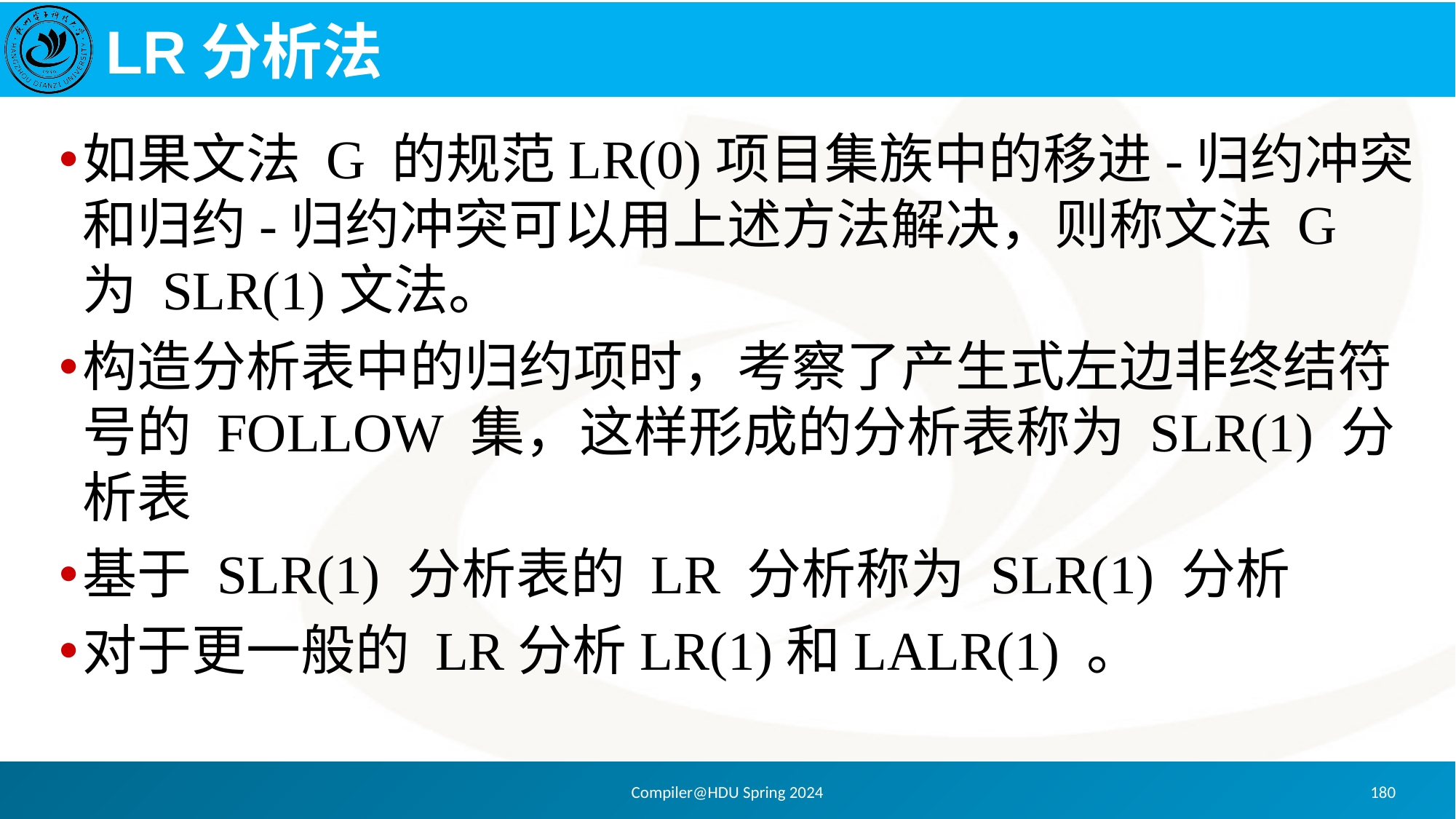

# LR分析法
如果文法 G 的规范LR(0)项目集族中的移进-归约冲突和归约-归约冲突可以用上述方法解决，则称文法 G 为 SLR(1)文法。
构造分析表中的归约项时，考察了产生式左边非终结符号的 FOLLOW 集，这样形成的分析表称为 SLR(1) 分析表
基于 SLR(1) 分析表的 LR 分析称为 SLR(1) 分析
对于更一般的 LR分析LR(1)和LALR(1) 。
Compiler@HDU Spring 2024
180